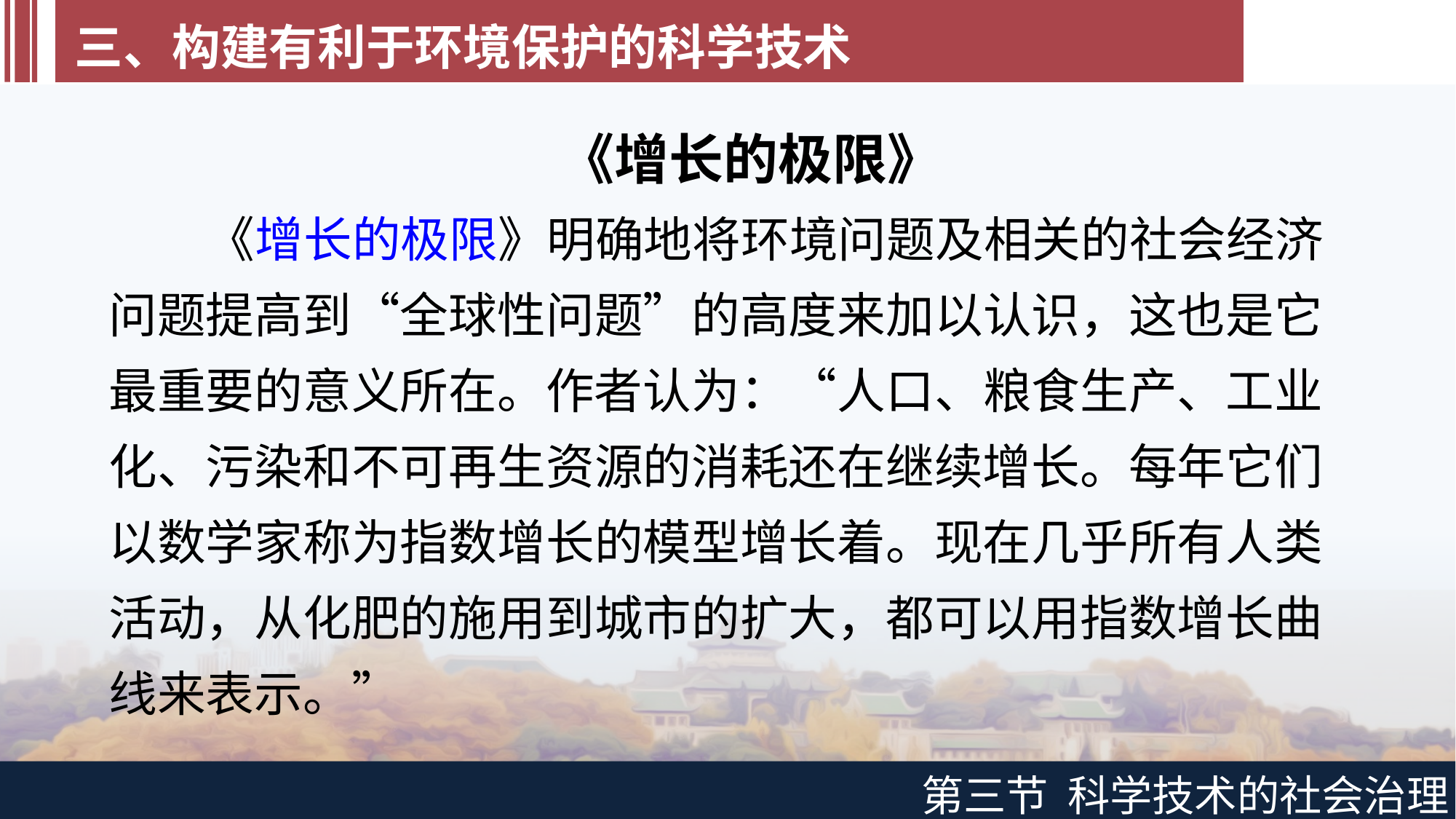

三、构建有利于环境保护的科学技术
《增长的极限》
《增长的极限》明确地将环境问题及相关的社会经济问题提高到“全球性问题”的高度来加以认识，这也是它最重要的意义所在。作者认为：“人口、粮食生产、工业化、污染和不可再生资源的消耗还在继续增长。每年它们以数学家称为指数增长的模型增长着。现在几乎所有人类活动，从化肥的施用到城市的扩大，都可以用指数增长曲线来表示。”

第三节  科学技术的社会治理